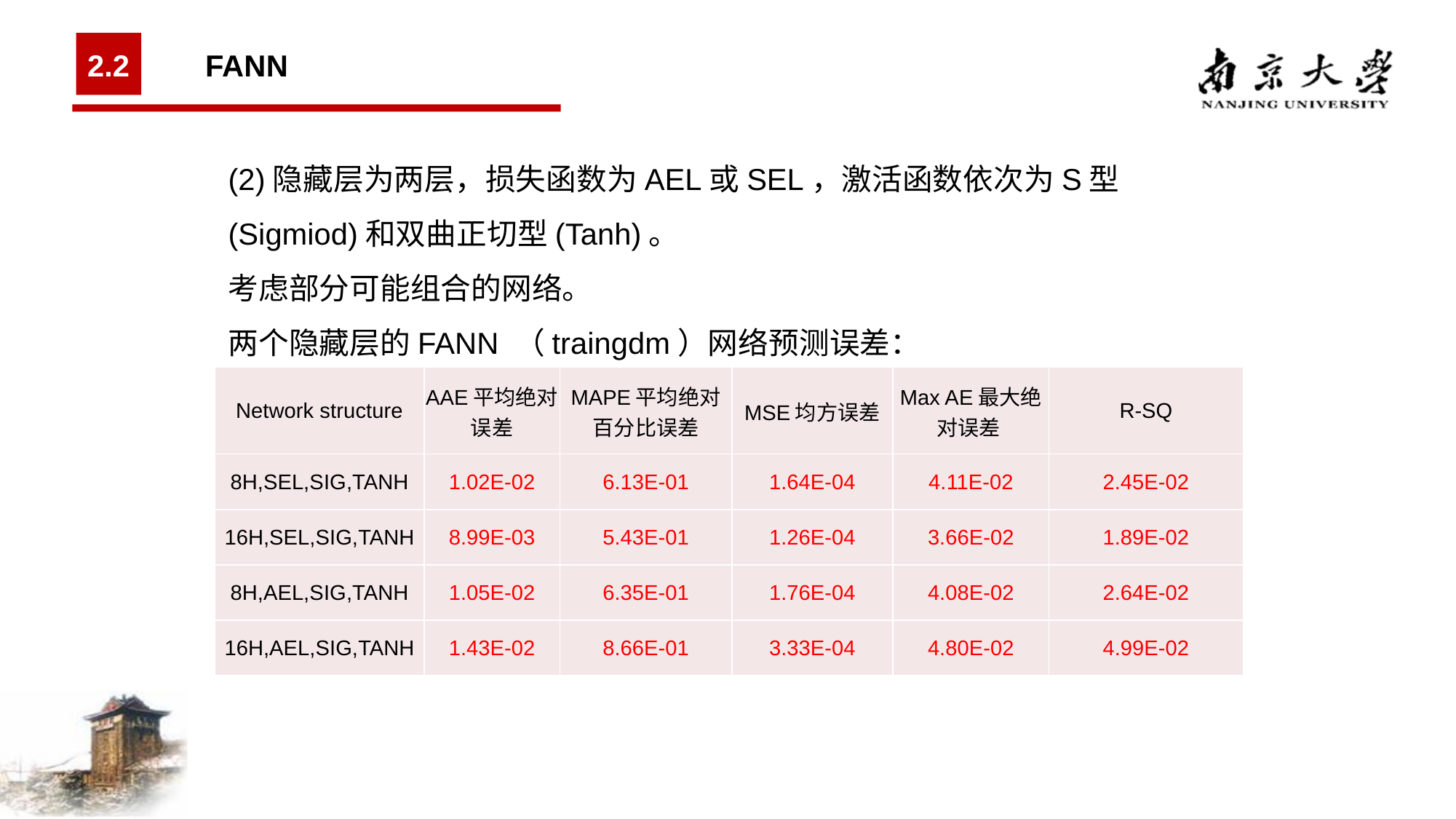

2.2
 FANN
(2)隐藏层为两层，损失函数为AEL或SEL，激活函数依次为S型(Sigmiod)和双曲正切型(Tanh)。
考虑部分可能组合的网络。
两个隐藏层的FANN （traingdm）网络预测误差：
| Network structure | AAE平均绝对误差 | MAPE平均绝对百分比误差 | MSE均方误差 | Max AE最大绝对误差 | R-SQ |
| --- | --- | --- | --- | --- | --- |
| 8H,SEL,SIG,TANH | 1.02E-02 | 6.13E-01 | 1.64E-04 | 4.11E-02 | 2.45E-02 |
| 16H,SEL,SIG,TANH | 8.99E-03 | 5.43E-01 | 1.26E-04 | 3.66E-02 | 1.89E-02 |
| 8H,AEL,SIG,TANH | 1.05E-02 | 6.35E-01 | 1.76E-04 | 4.08E-02 | 2.64E-02 |
| 16H,AEL,SIG,TANH | 1.43E-02 | 8.66E-01 | 3.33E-04 | 4.80E-02 | 4.99E-02 |